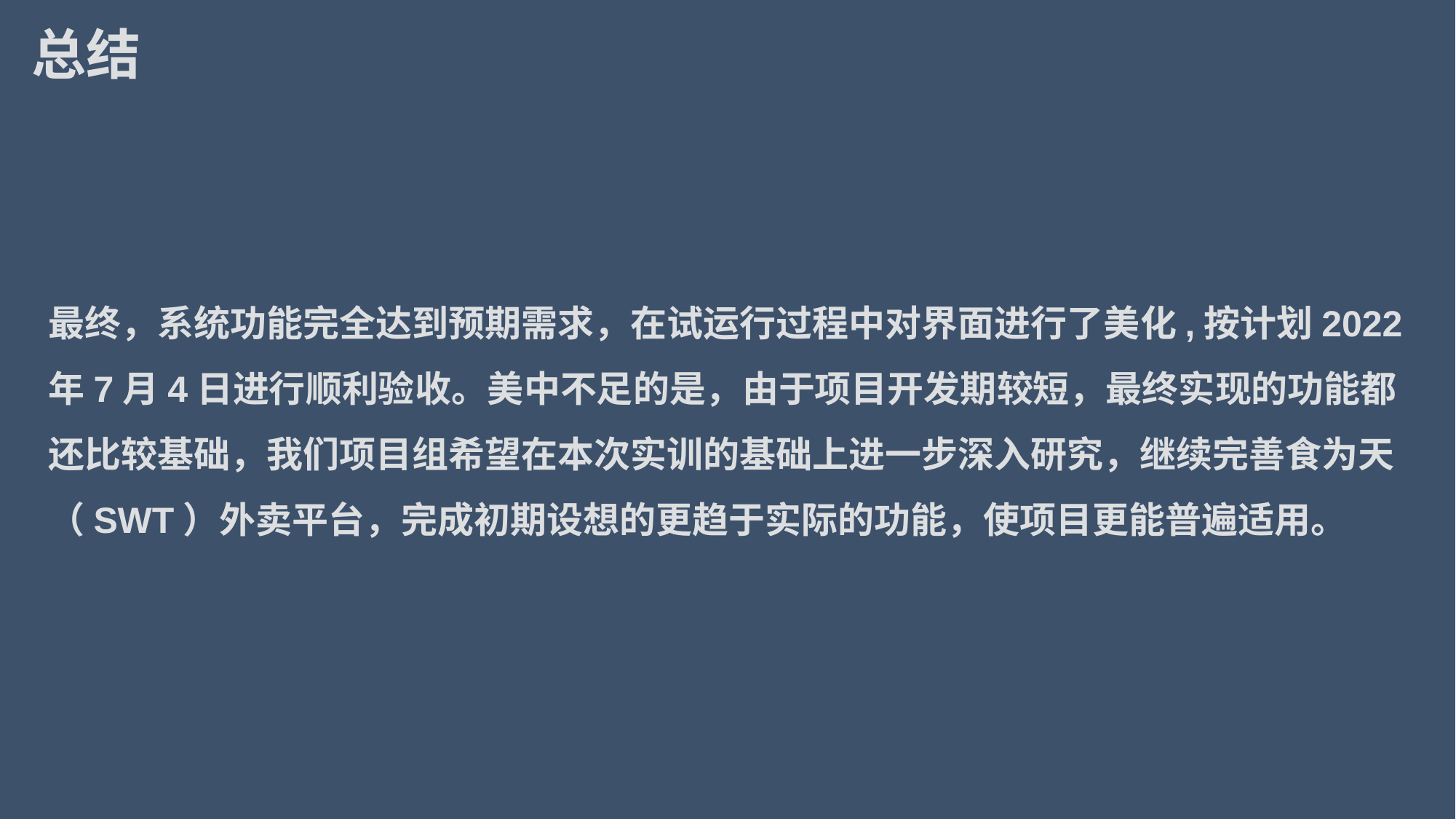

总结
最终，系统功能完全达到预期需求，在试运行过程中对界面进行了美化,按计划2022年7月4日进行顺利验收。美中不足的是，由于项目开发期较短，最终实现的功能都还比较基础，我们项目组希望在本次实训的基础上进一步深入研究，继续完善食为天（SWT）外卖平台，完成初期设想的更趋于实际的功能，使项目更能普遍适用。